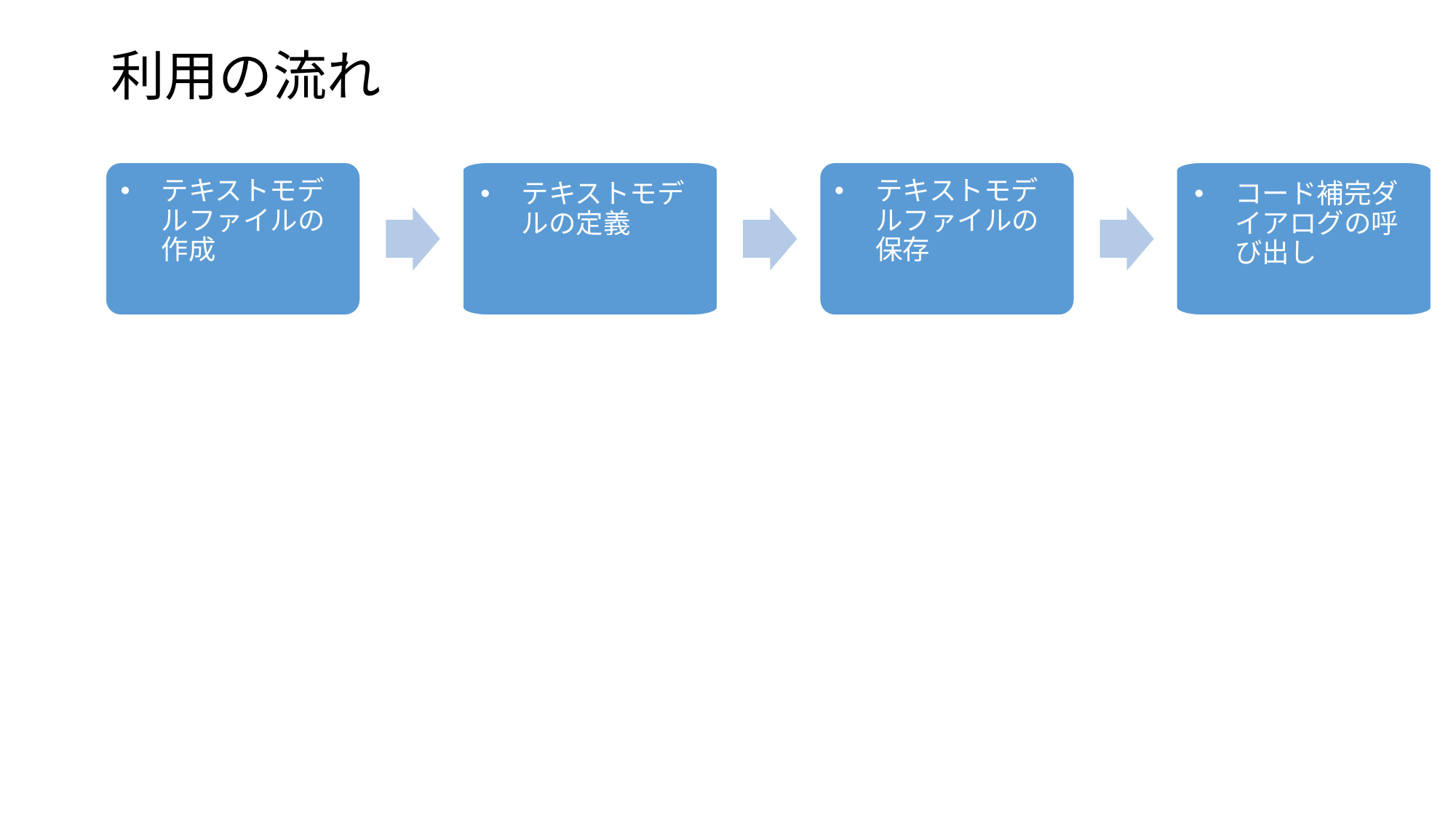

# 利用の流れ
テキストモデルファイルの作成
テキストモデルの定義
テキストモデルファイルの保存
コード補完ダイアログの呼び出し